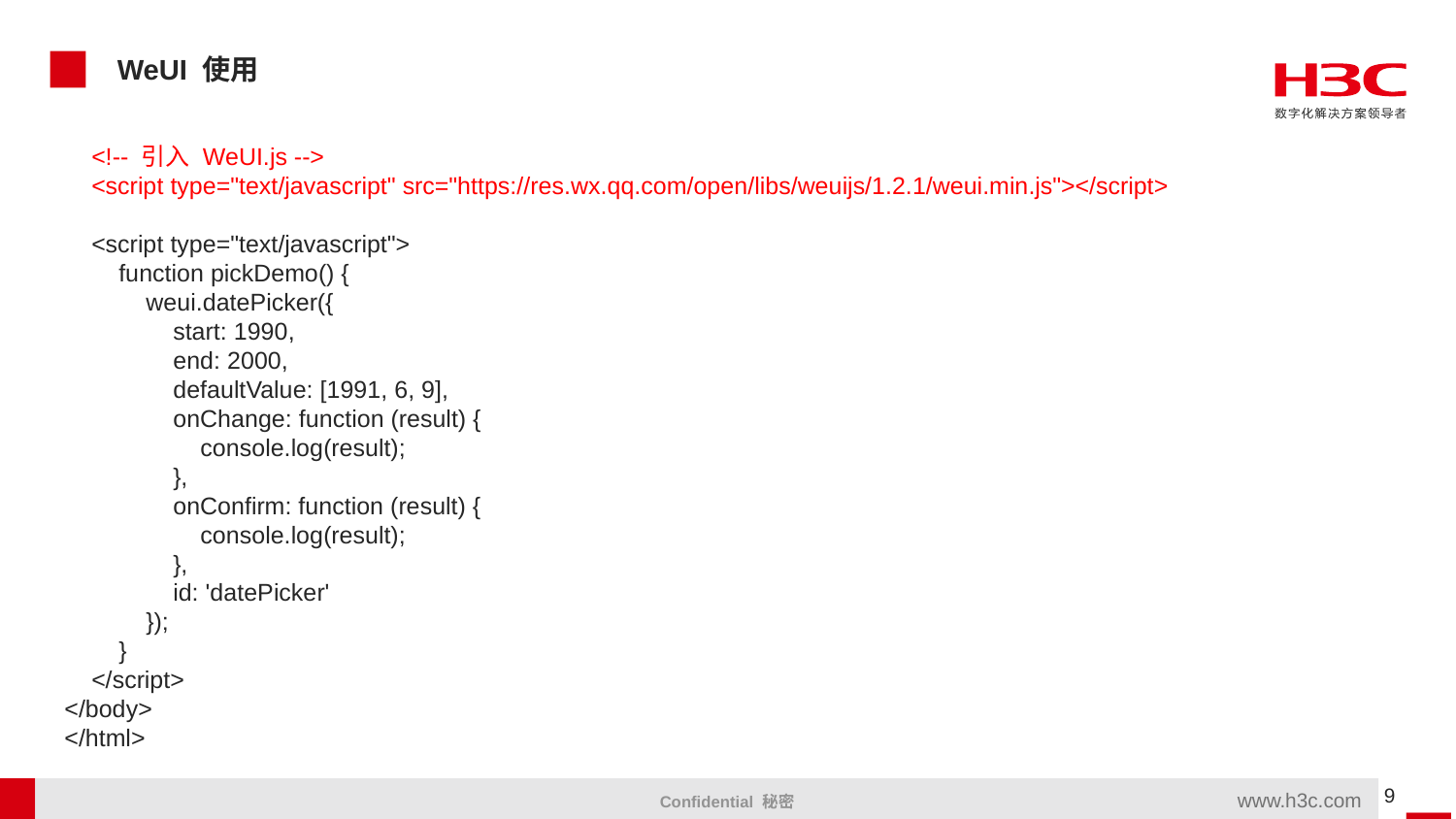

WeUI 使用

    <!-- 引入 WeUI.js -->
    <script type="text/javascript" src="https://res.wx.qq.com/open/libs/weuijs/1.2.1/weui.min.js"></script>

    <script type="text/javascript">
        function pickDemo() {
            weui.datePicker({
                start: 1990,
                end: 2000,
                defaultValue: [1991, 6, 9],
                onChange: function (result) {
                    console.log(result);
                },
                onConfirm: function (result) {
                    console.log(result);
                },
                id: 'datePicker'
            });
        }
    </script>
</body>
</html>